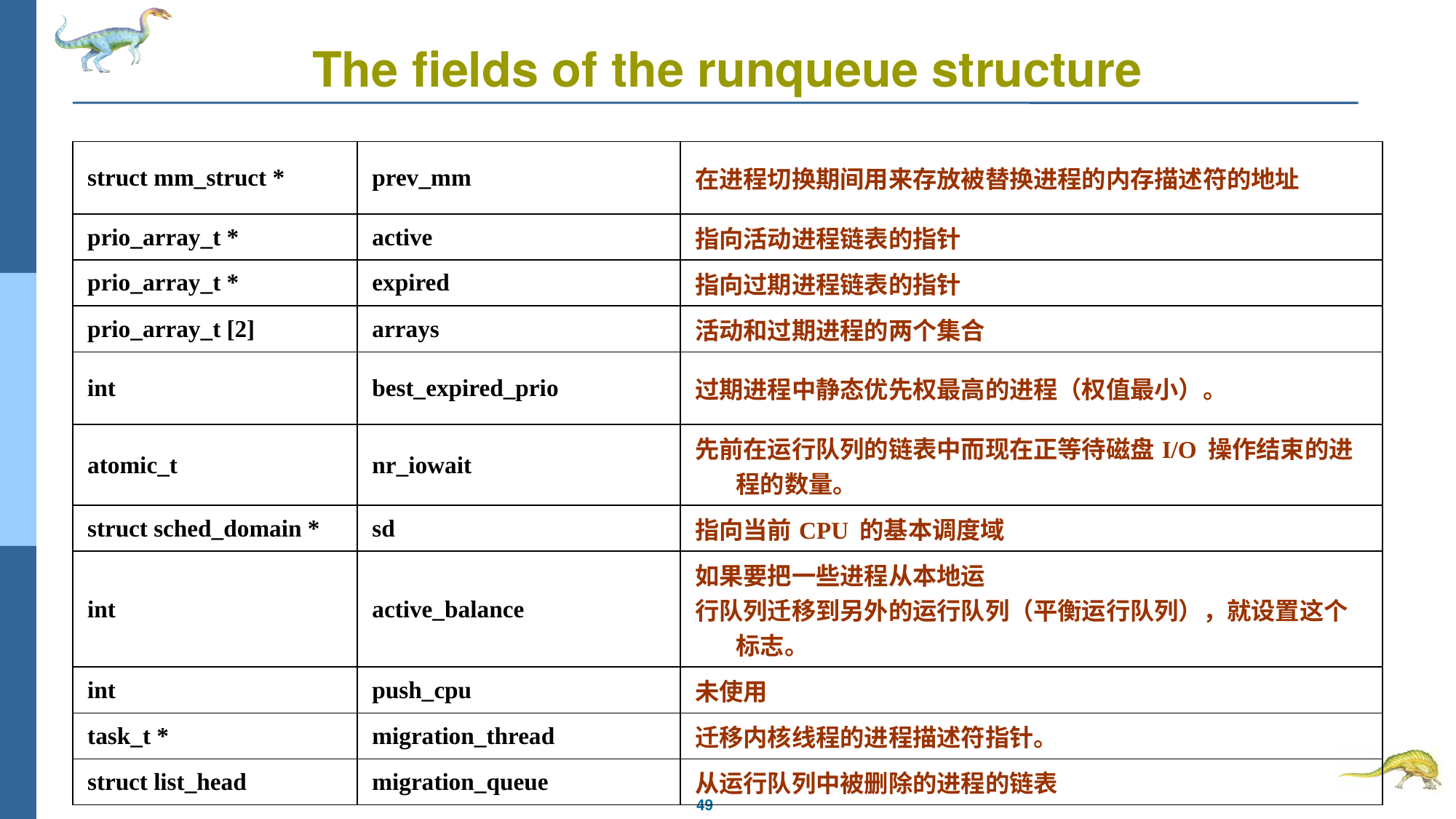

# The fields of the runqueue structure
| struct mm\_struct \* | prev\_mm | 在进程切换期间用来存放被替换进程的内存描述符的地址 |
| --- | --- | --- |
| prio\_array\_t \* | active | 指向活动进程链表的指针 |
| prio\_array\_t \* | expired | 指向过期进程链表的指针 |
| prio\_array\_t [2] | arrays | 活动和过期进程的两个集合 |
| int | best\_expired\_prio | 过期进程中静态优先权最高的进程（权值最小）。 |
| atomic\_t | nr\_iowait | 先前在运行队列的链表中而现在正等待磁盘I/O 操作结束的进程的数量。 |
| struct sched\_domain \* | sd | 指向当前CPU 的基本调度域 |
| int | active\_balance | 如果要把一些进程从本地运 行队列迁移到另外的运行队列（平衡运行队列），就设置这个标志。 |
| int | push\_cpu | 未使用 |
| task\_t \* | migration\_thread | 迁移内核线程的进程描述符指针。 |
| struct list\_head | migration\_queue | 从运行队列中被删除的进程的链表 |